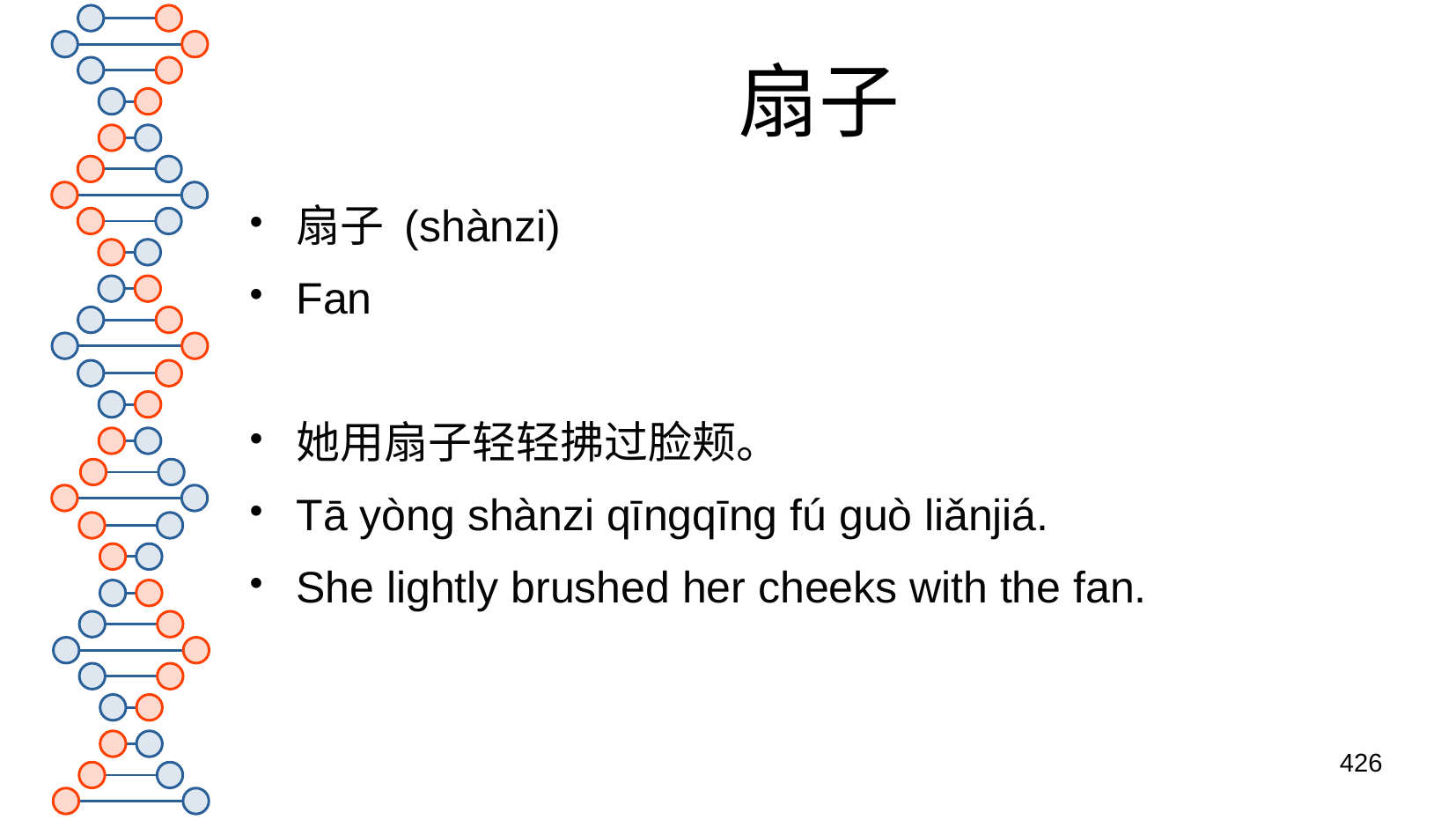

# 扇子
扇子 (shànzi)
Fan

她用扇子轻轻拂过脸颊。
Tā yòng shànzi qīngqīng fú guò liǎnjiá.
She lightly brushed her cheeks with the fan.

426